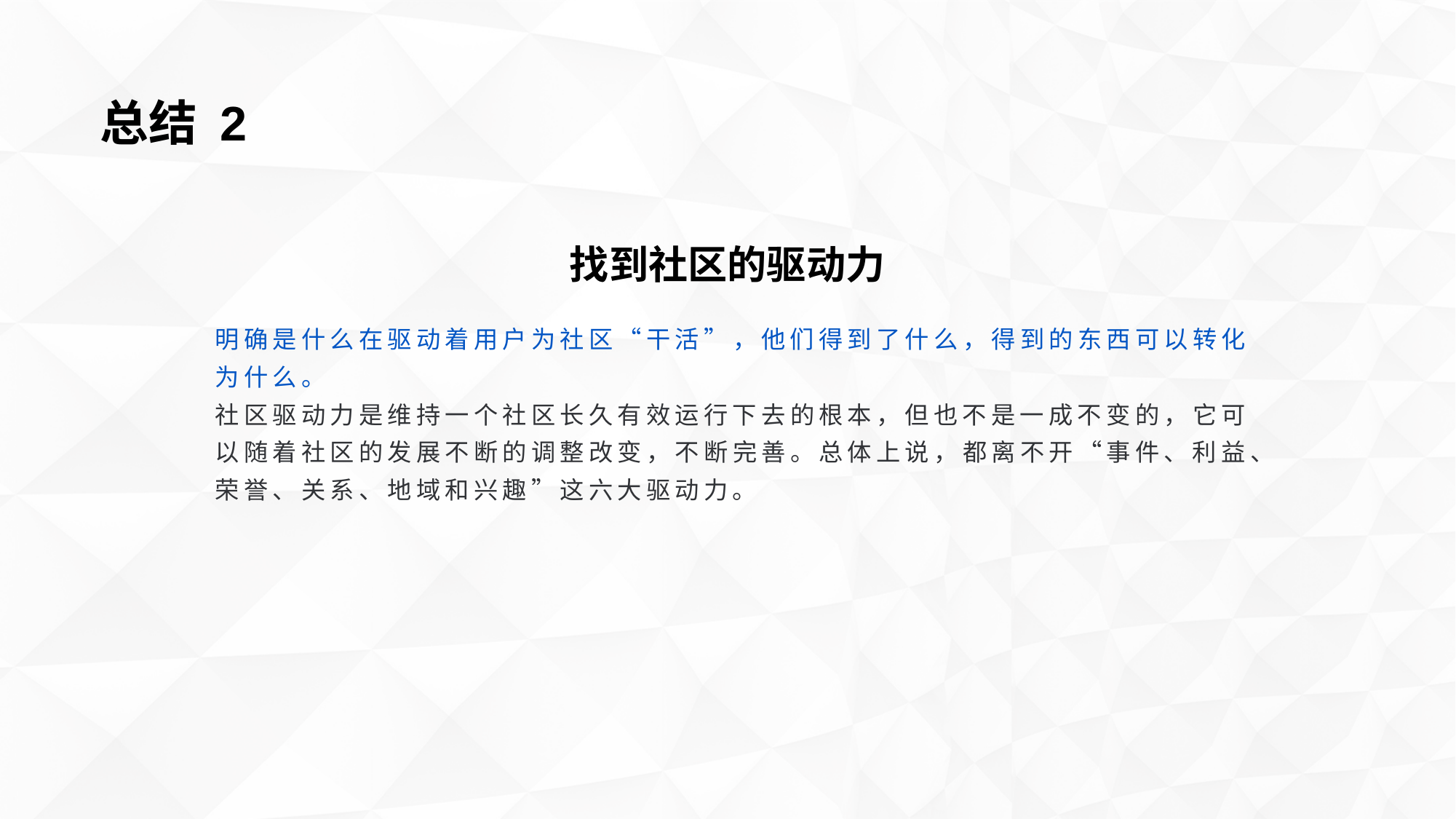

总结 2
找到社区的驱动力
明确是什么在驱动着用户为社区“干活”，他们得到了什么，得到的东西可以转化为什么。
社区驱动力是维持一个社区长久有效运行下去的根本，但也不是一成不变的，它可以随着社区的发展不断的调整改变，不断完善。总体上说，都离不开“事件、利益、荣誉、关系、地域和兴趣”这六大驱动力。